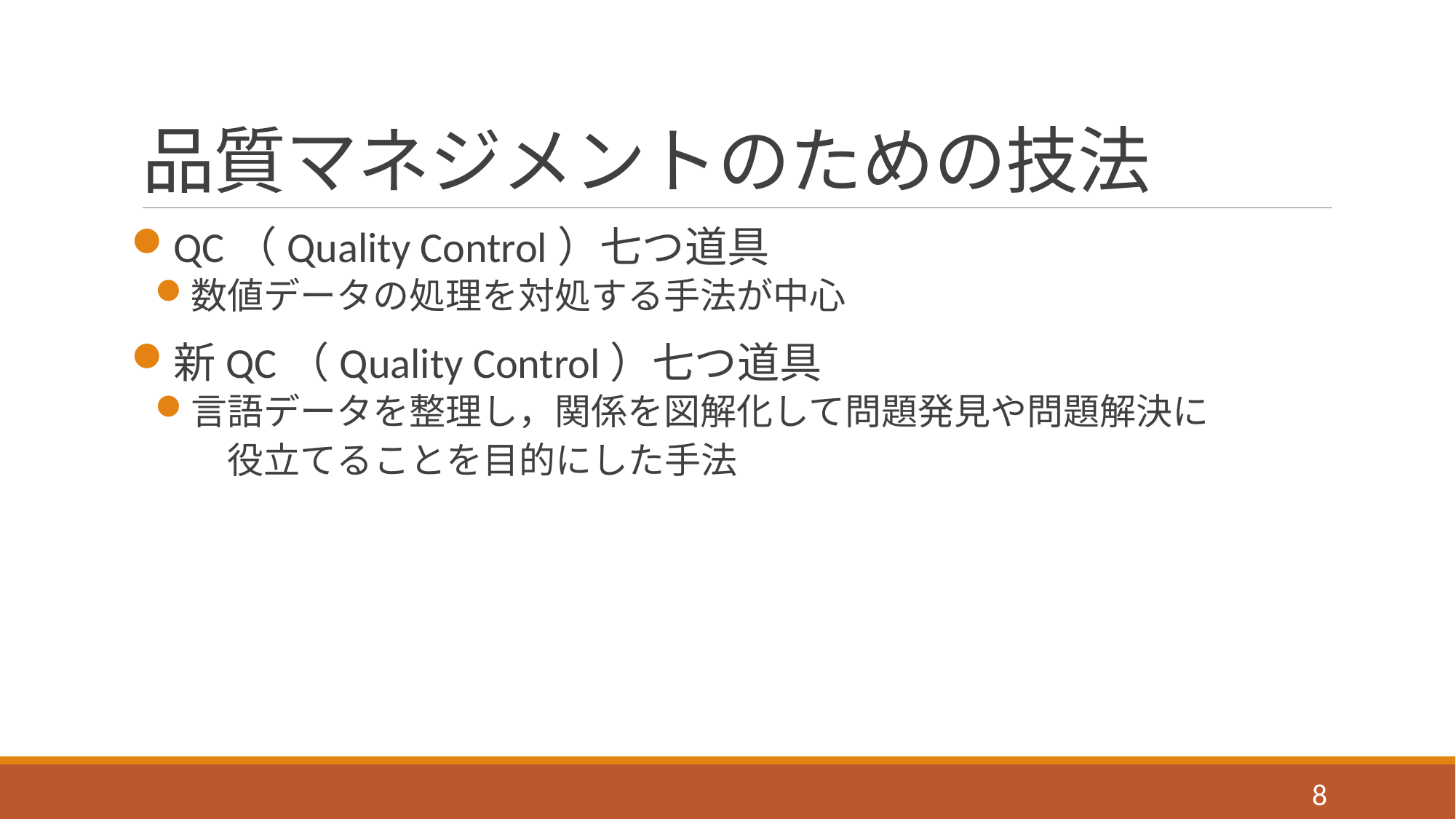

# 品質マネジメントのための技法
QC（Quality Control）七つ道具
数値データの処理を対処する手法が中心
新QC（Quality Control）七つ道具
言語データを整理し，関係を図解化して問題発見や問題解決に
　　役立てることを目的にした手法
8